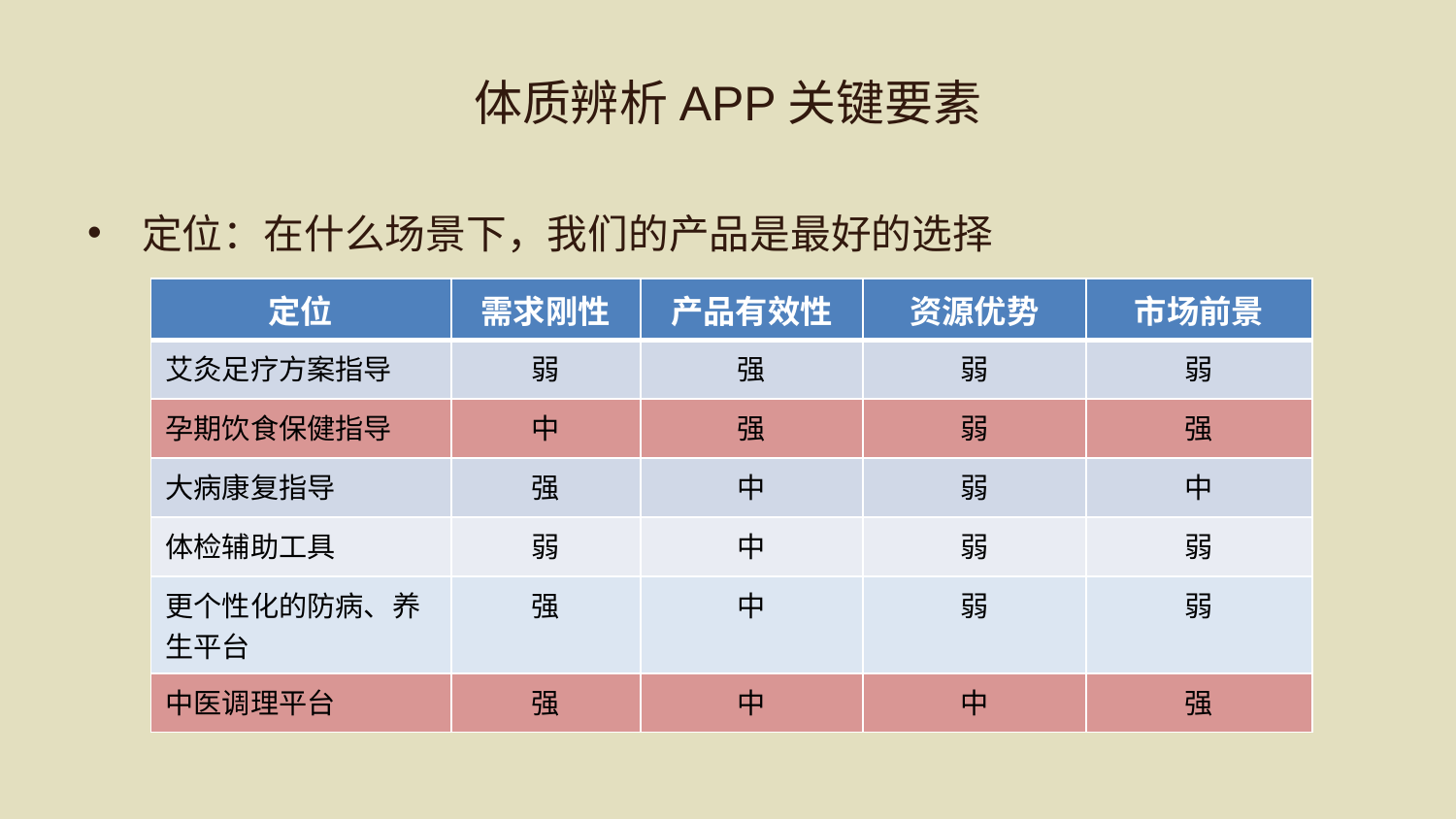

# 体质辨析APP关键要素
定位：在什么场景下，我们的产品是最好的选择
| 定位 | 需求刚性 | 产品有效性 | 资源优势 | 市场前景 |
| --- | --- | --- | --- | --- |
| 艾灸足疗方案指导 | 弱 | 强 | 弱 | 弱 |
| 孕期饮食保健指导 | 中 | 强 | 弱 | 强 |
| 大病康复指导 | 强 | 中 | 弱 | 中 |
| 体检辅助工具 | 弱 | 中 | 弱 | 弱 |
| 更个性化的防病、养生平台 | 强 | 中 | 弱 | 弱 |
| 中医调理平台 | 强 | 中 | 中 | 强 |